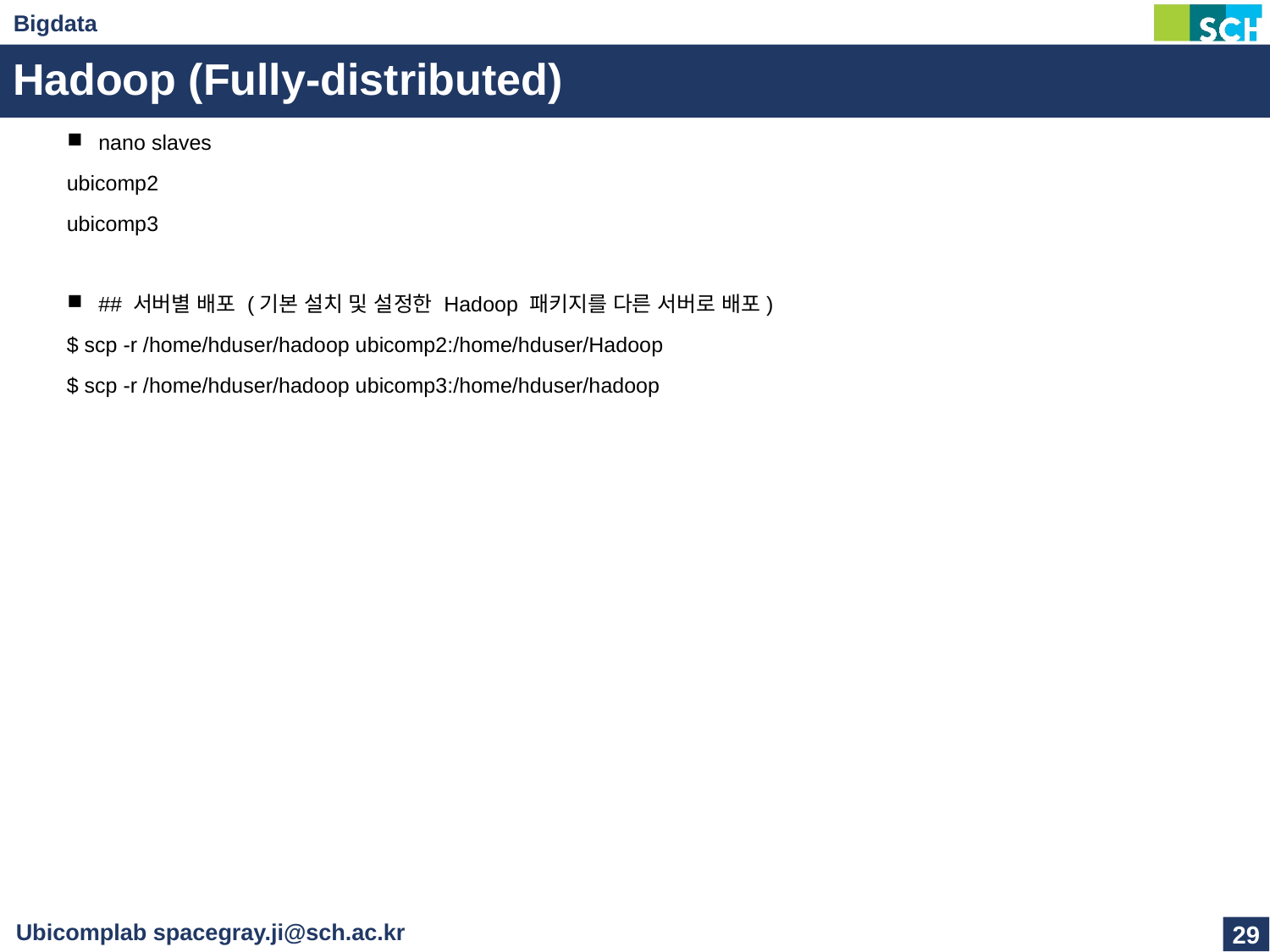

# Hadoop (Fully-distributed)
nano slaves
ubicomp2
ubicomp3

## 서버별 배포 (기본 설치 및 설정한 Hadoop 패키지를 다른 서버로 배포)
$ scp -r /home/hduser/hadoop ubicomp2:/home/hduser/Hadoop
$ scp -r /home/hduser/hadoop ubicomp3:/home/hduser/hadoop
29